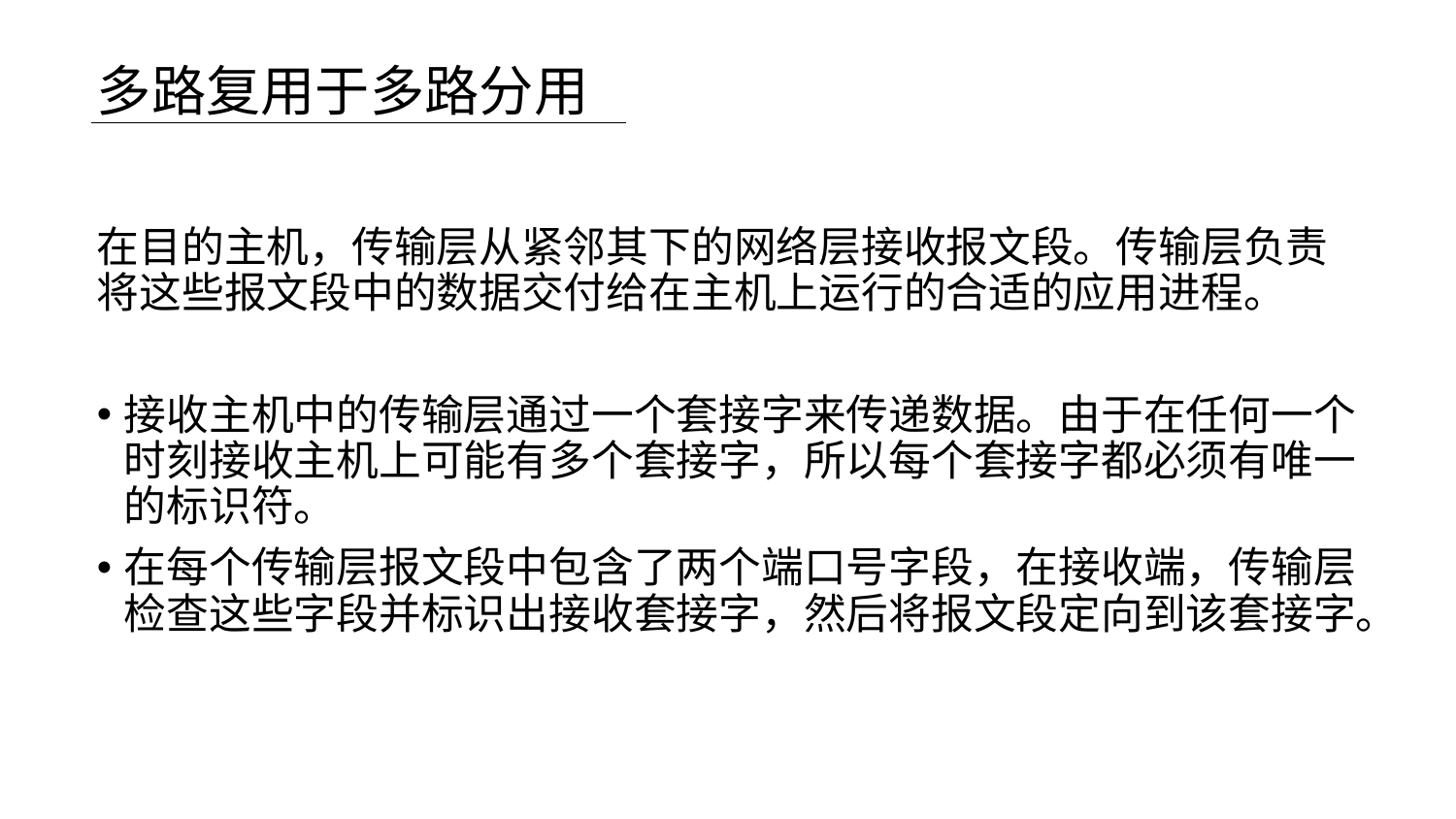

# 多路复用于多路分用

在目的主机，传输层从紧邻其下的网络层接收报文段。传输层负责将这些报文段中的数据交付给在主机上运行的合适的应用进程。

接收主机中的传输层通过一个套接字来传递数据。由于在任何一个时刻接收主机上可能有多个套接字，所以每个套接字都必须有唯一的标识符。
在每个传输层报文段中包含了两个端口号字段，在接收端，传输层检查这些字段并标识出接收套接字，然后将报文段定向到该套接字。